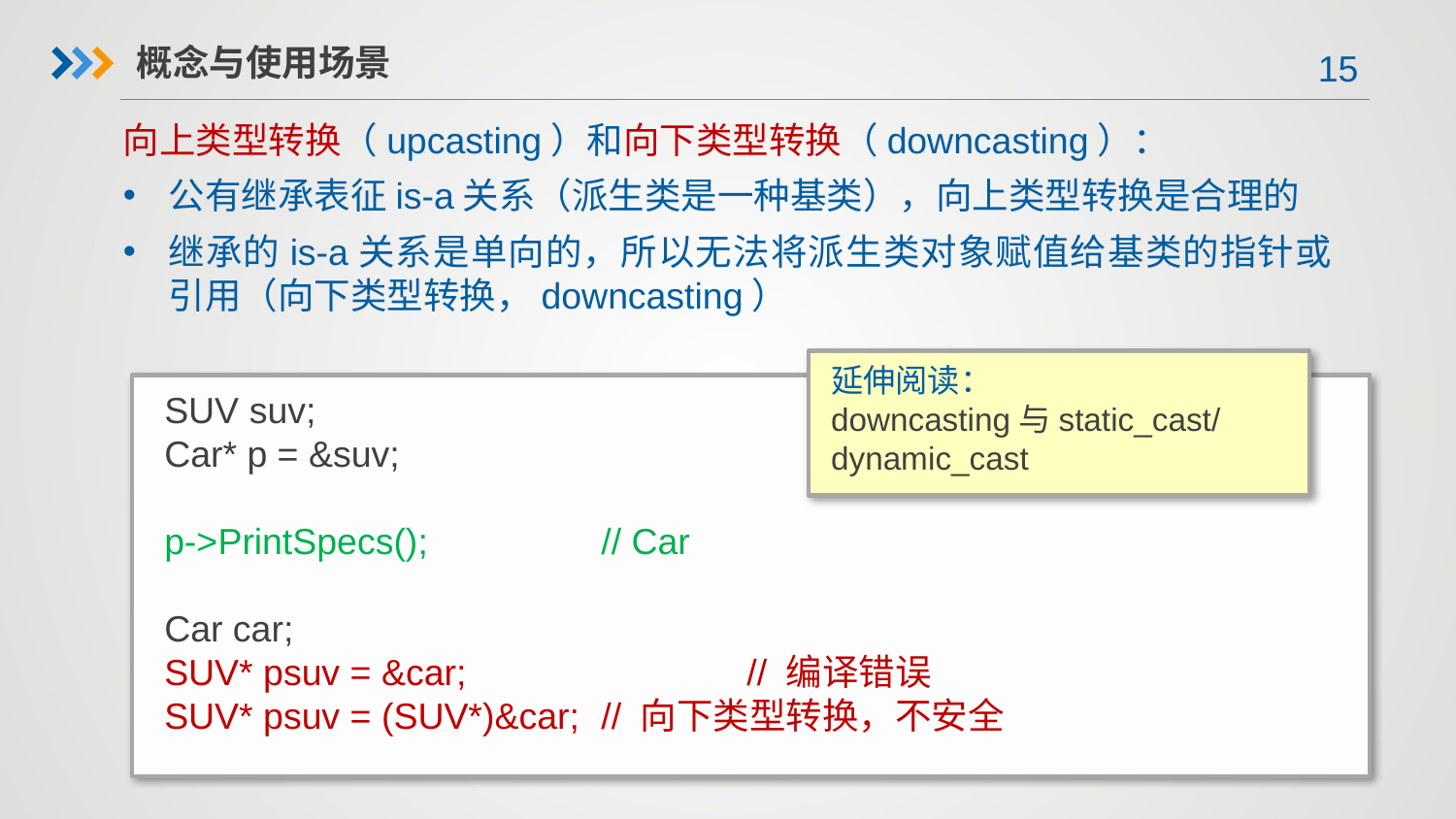

概念与使用场景
向上类型转换（upcasting）和向下类型转换（downcasting）：
公有继承表征is-a关系（派生类是一种基类），向上类型转换是合理的
继承的is-a关系是单向的，所以无法将派生类对象赋值给基类的指针或引用（向下类型转换，downcasting）

延伸阅读：
downcasting与static_cast/dynamic_cast

SUV suv;
Car* p = &suv;

p->PrintSpecs();		// Car

Car car;
SUV* psuv = &car;		// 编译错误
SUV* psuv = (SUV*)&car;	// 向下类型转换，不安全